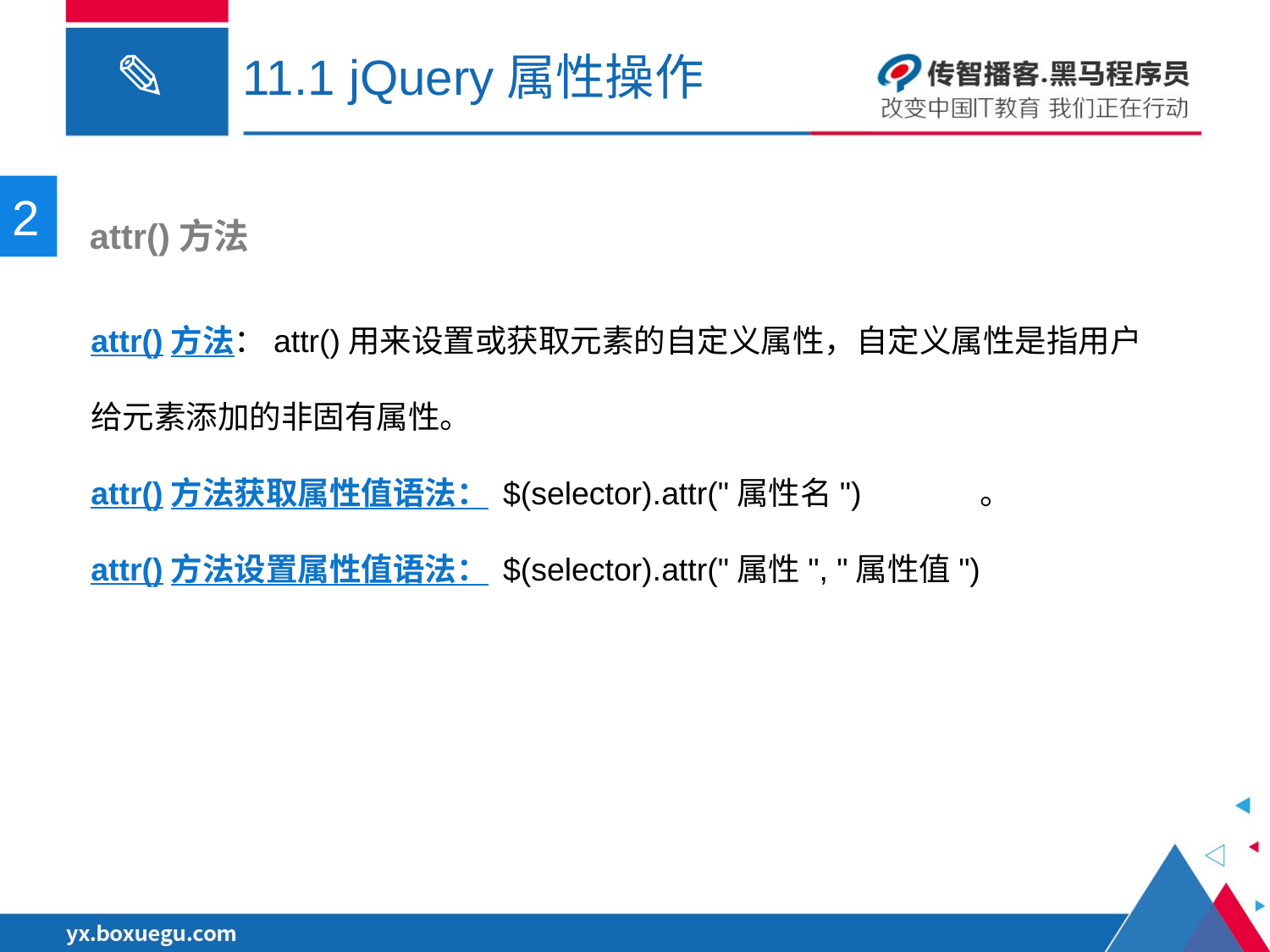

# 11.1 jQuery属性操作

2
  attr()方法
attr()方法：attr()用来设置或获取元素的自定义属性，自定义属性是指用户给元素添加的非固有属性。
attr()方法获取属性值语法： $(selector).attr("属性名")	。
attr()方法设置属性值语法： $(selector).attr("属性", "属性值")